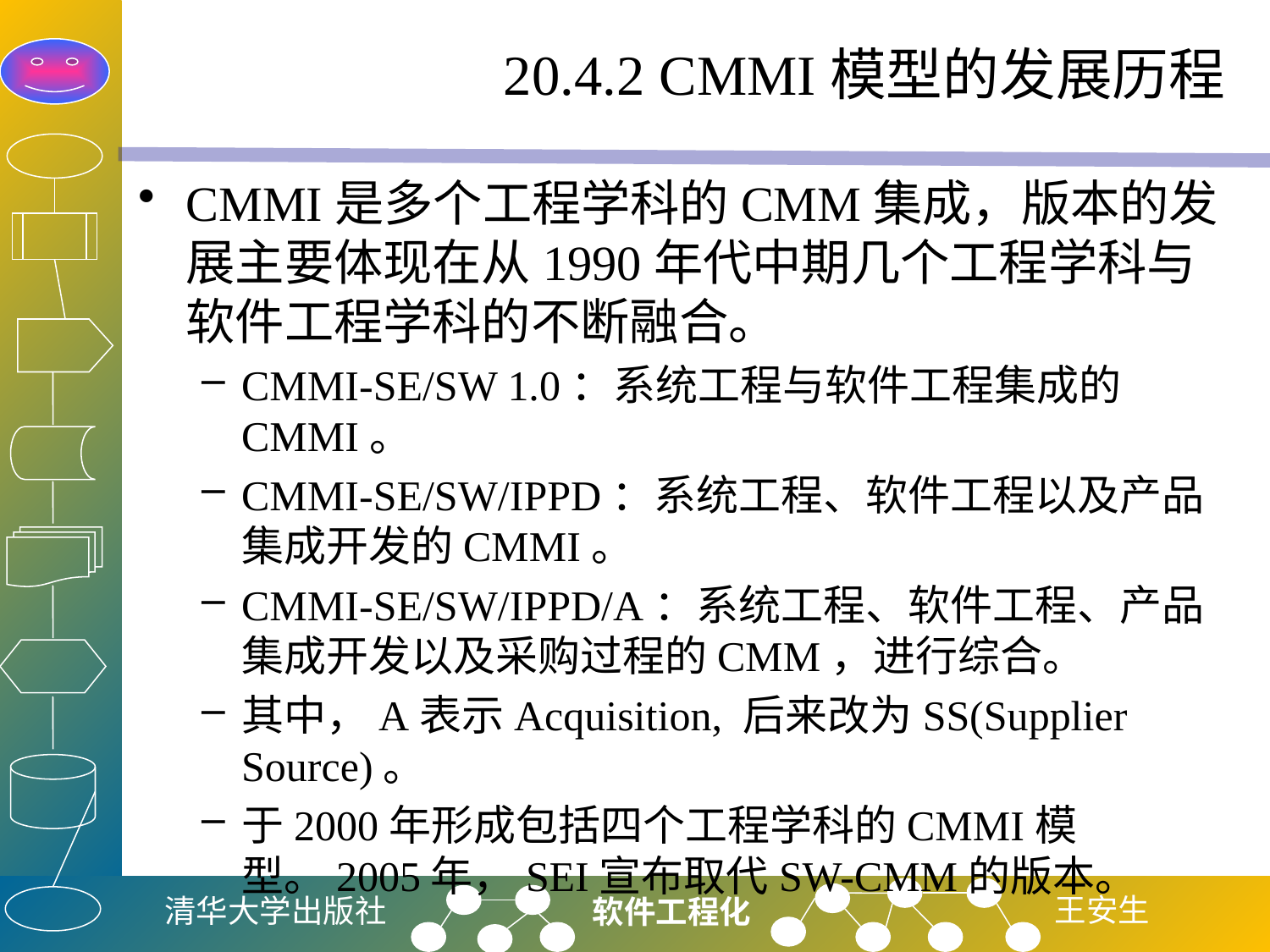

# 20.4.2 CMMI模型的发展历程
CMMI是多个工程学科的CMM集成，版本的发展主要体现在从1990年代中期几个工程学科与软件工程学科的不断融合。
CMMI-SE/SW 1.0：系统工程与软件工程集成的CMMI。
CMMI-SE/SW/IPPD：系统工程、软件工程以及产品集成开发的CMMI。
CMMI-SE/SW/IPPD/A：系统工程、软件工程、产品集成开发以及采购过程的CMM，进行综合。
其中，A表示Acquisition, 后来改为SS(Supplier Source)。
于2000年形成包括四个工程学科的CMMI模型。2005年，SEI宣布取代SW-CMM的版本。